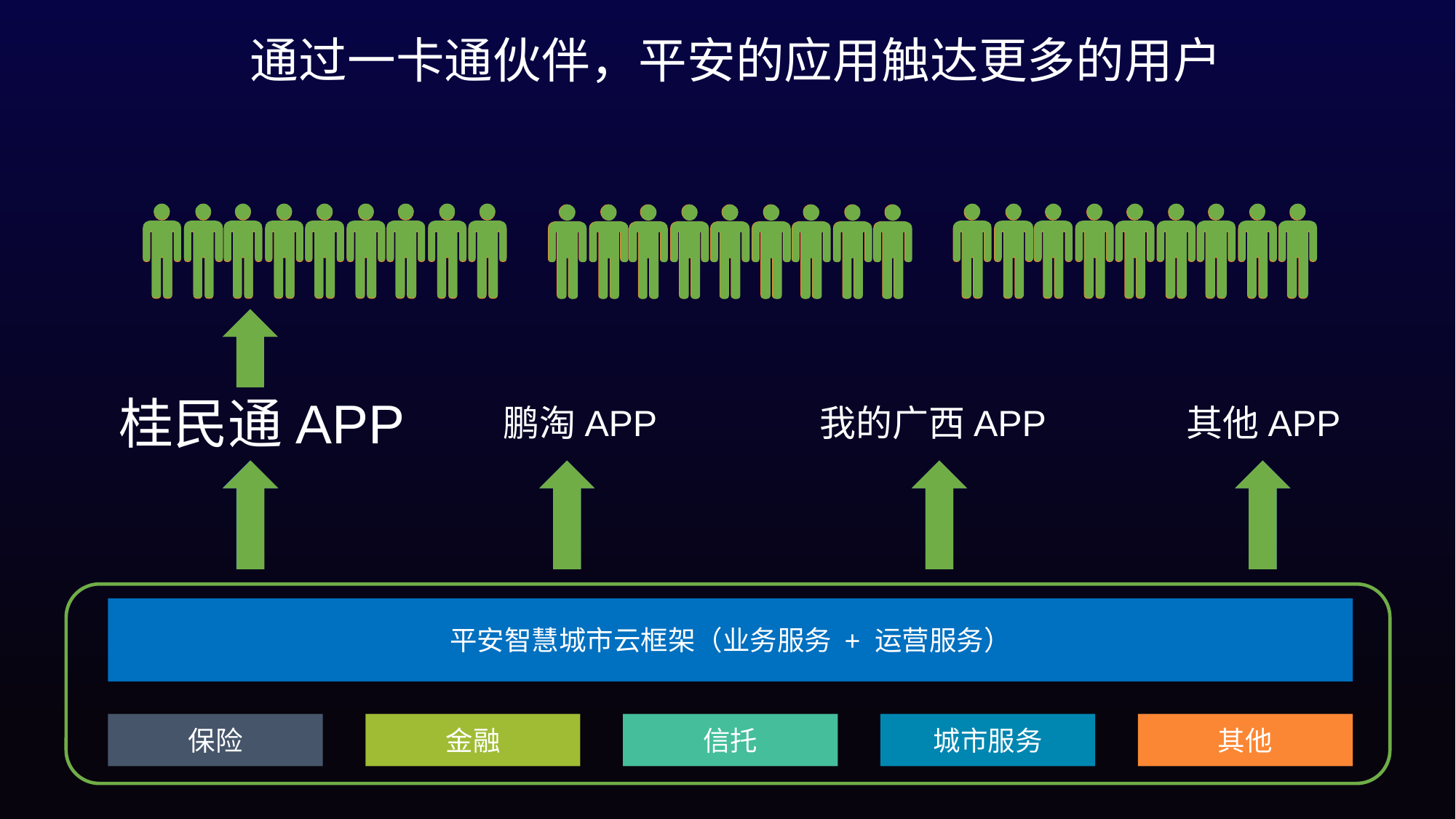

通过一卡通伙伴，平安的应用触达更多的用户

桂民通APP
鹏淘APP
我的广西APP
其他APP

平安智慧城市云框架（业务服务 + 运营服务）
保险
金融
信托
城市服务
其他